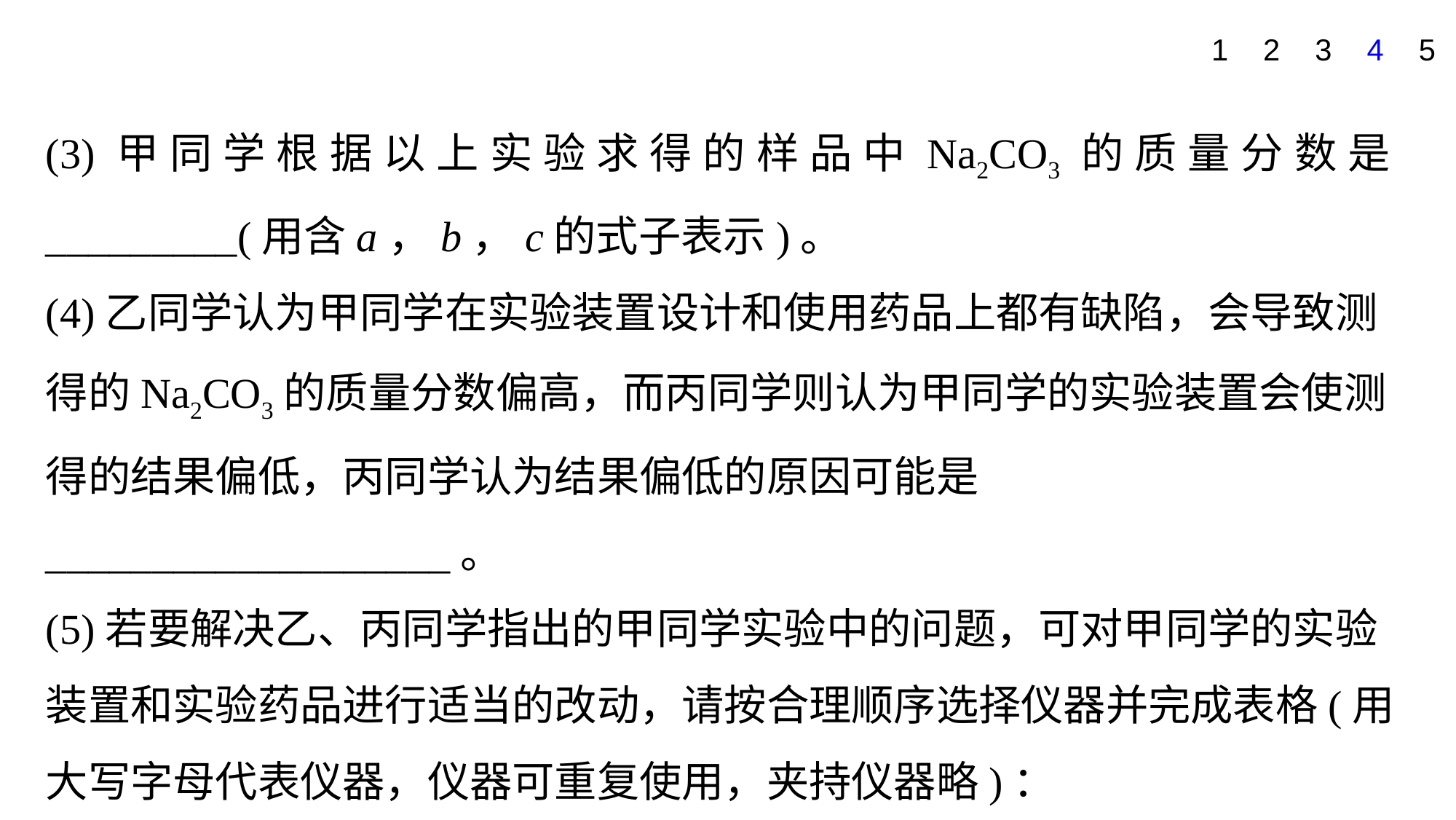

1
2
3
4
5
(3)甲同学根据以上实验求得的样品中Na2CO3的质量分数是_________(用含a，b，c的式子表示)。
(4)乙同学认为甲同学在实验装置设计和使用药品上都有缺陷，会导致测得的Na2CO3的质量分数偏高，而丙同学则认为甲同学的实验装置会使测得的结果偏低，丙同学认为结果偏低的原因可能是___________________。
(5)若要解决乙、丙同学指出的甲同学实验中的问题，可对甲同学的实验装置和实验药品进行适当的改动，请按合理顺序选择仪器并完成表格(用大写字母代表仪器，仪器可重复使用，夹持仪器略)：